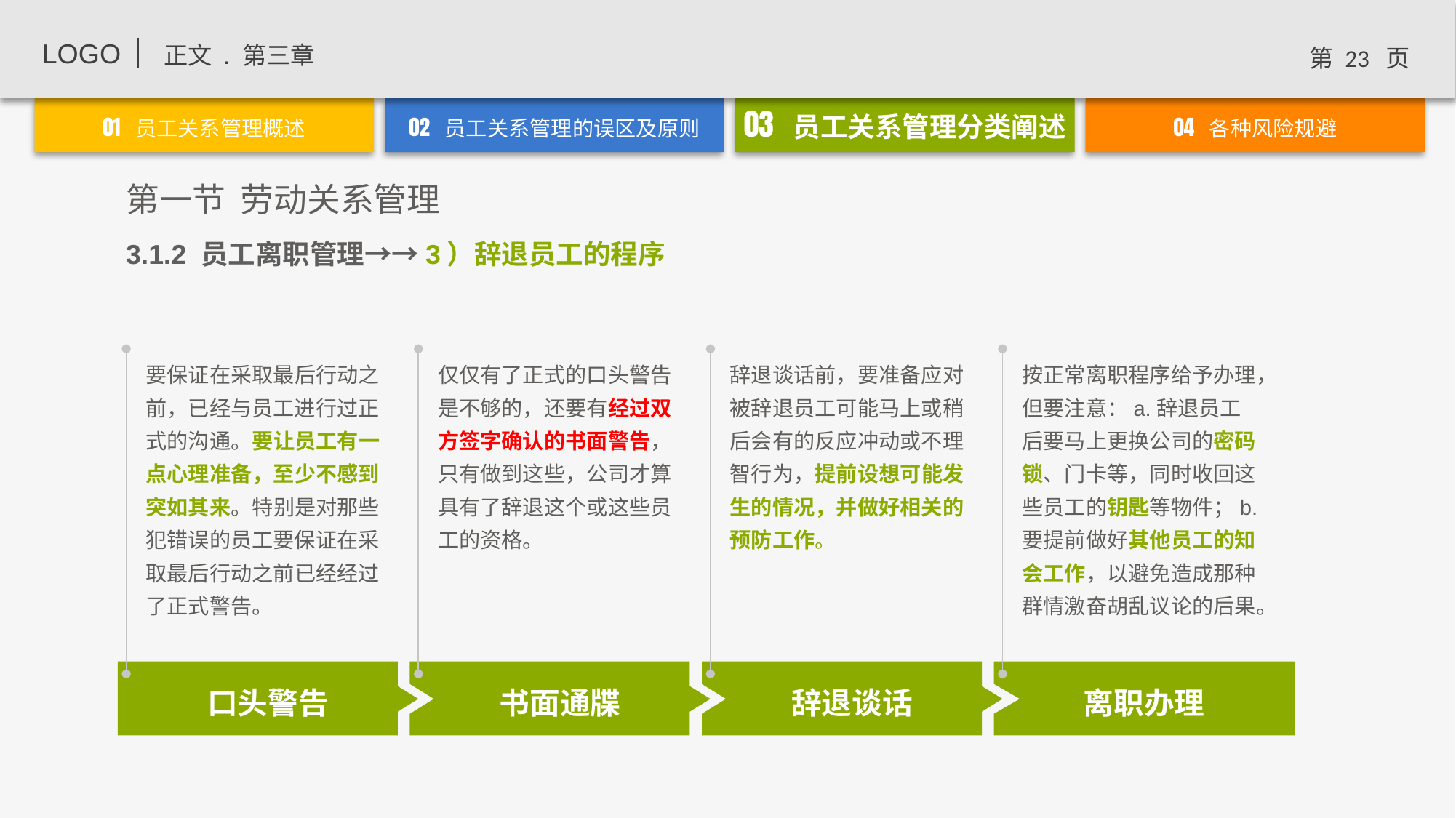

3.1.2 员工离职管理→→3）辞退员工的程序
要保证在采取最后行动之前，已经与员工进行过正式的沟通。要让员工有一点心理准备，至少不感到突如其来。特别是对那些犯错误的员工要保证在采取最后行动之前已经经过了正式警告。
仅仅有了正式的口头警告是不够的，还要有经过双方签字确认的书面警告，只有做到这些，公司才算具有了辞退这个或这些员工的资格。
辞退谈话前，要准备应对被辞退员工可能马上或稍后会有的反应冲动或不理智行为，提前设想可能发生的情况，并做好相关的预防工作。
按正常离职程序给予办理，但要注意：a.辞退员工后要马上更换公司的密码锁、门卡等，同时收回这些员工的钥匙等物件；b.要提前做好其他员工的知会工作，以避免造成那种群情激奋胡乱议论的后果。
口头警告
书面通牒
辞退谈话
离职办理